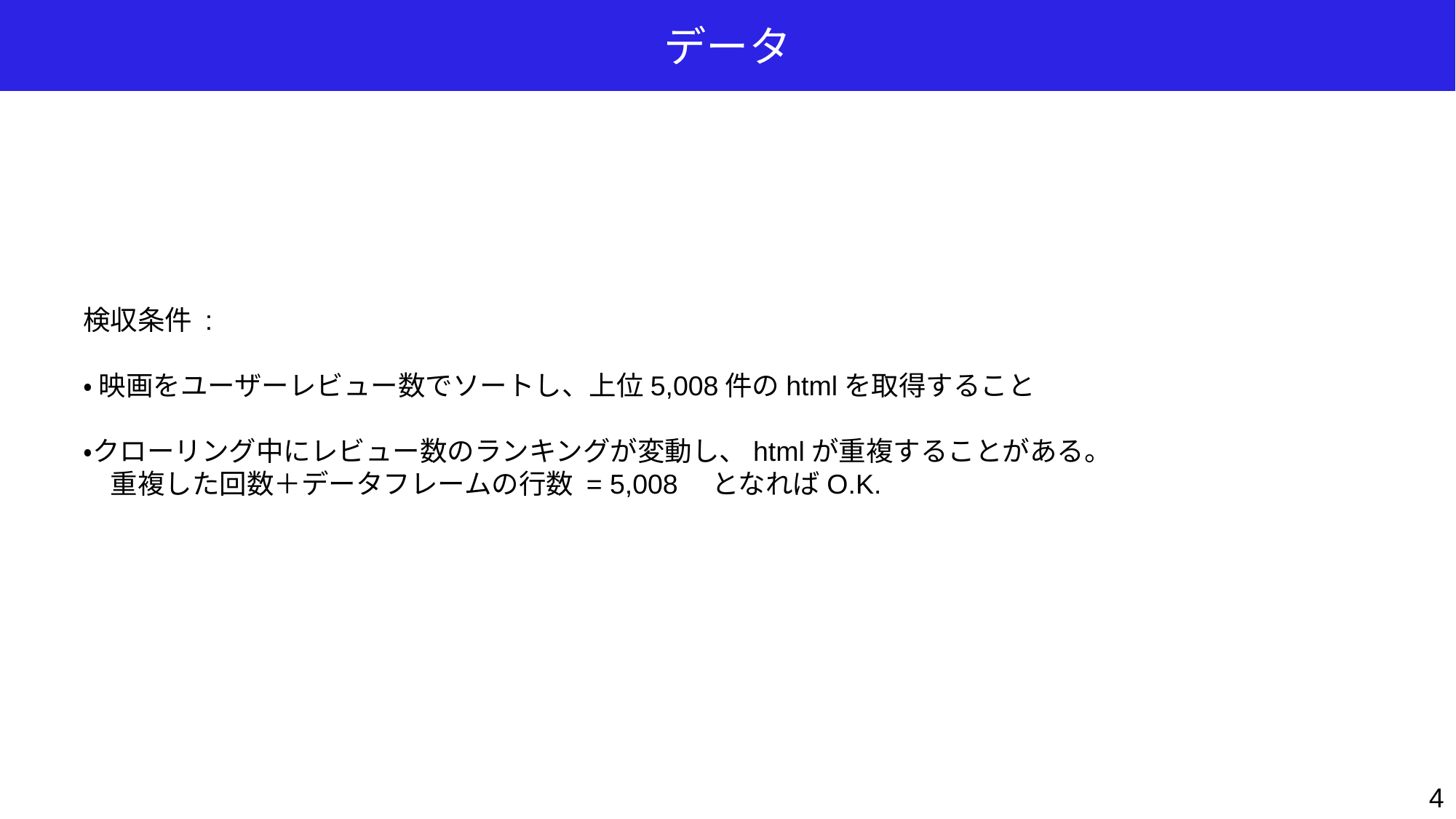

データ
検収条件 :

・ 映画をユーザーレビュー数でソートし、上位5,008件のhtmlを取得すること

・クローリング中にレビュー数のランキングが変動し、htmlが重複することがある。
　重複した回数＋データフレームの行数 = 5,008　となればO.K.
4